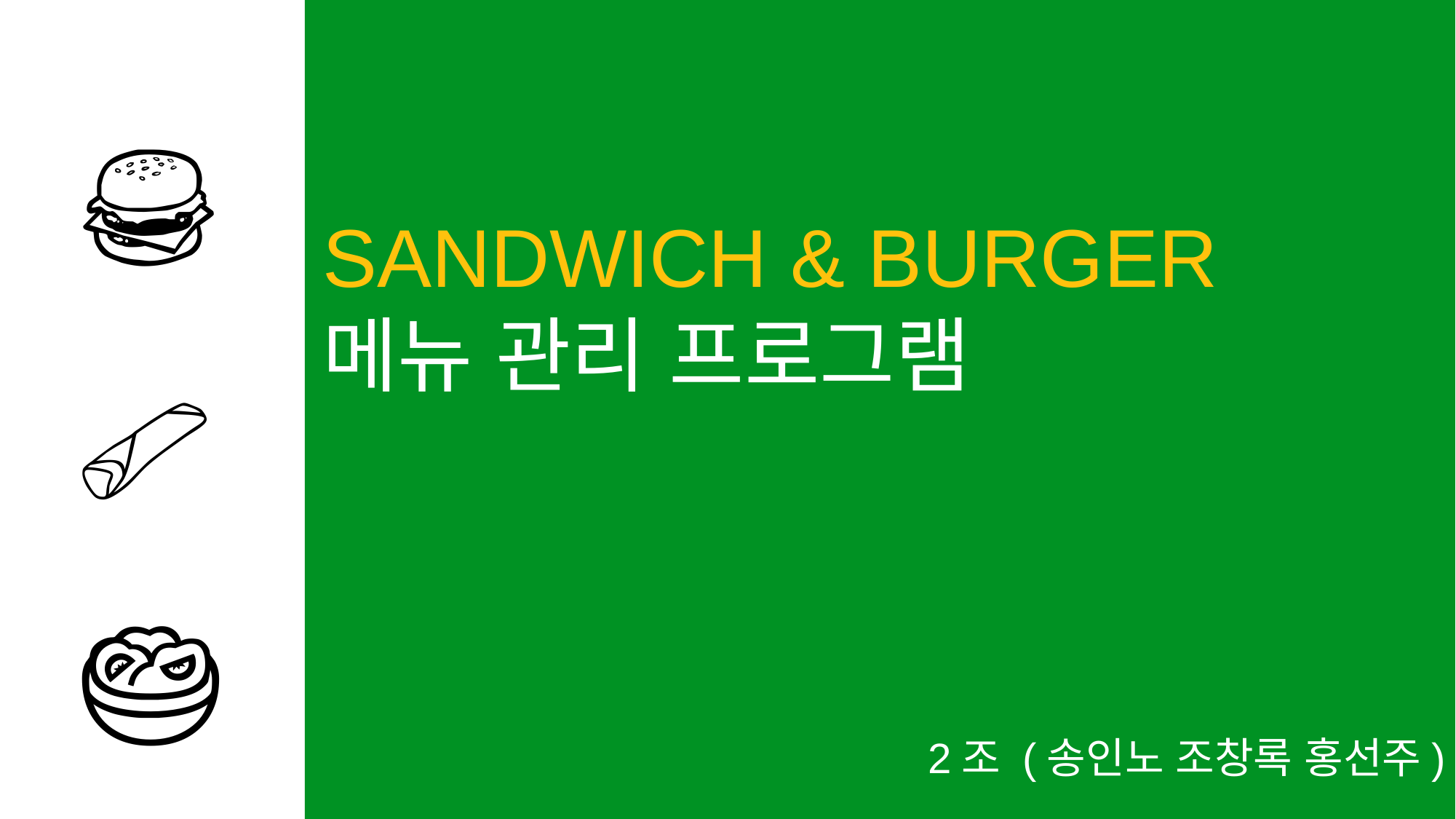

SANDWICH & BURGER
메뉴 관리 프로그램
2조 (송인노 조창록 홍선주)
🍔
🌯
🥗